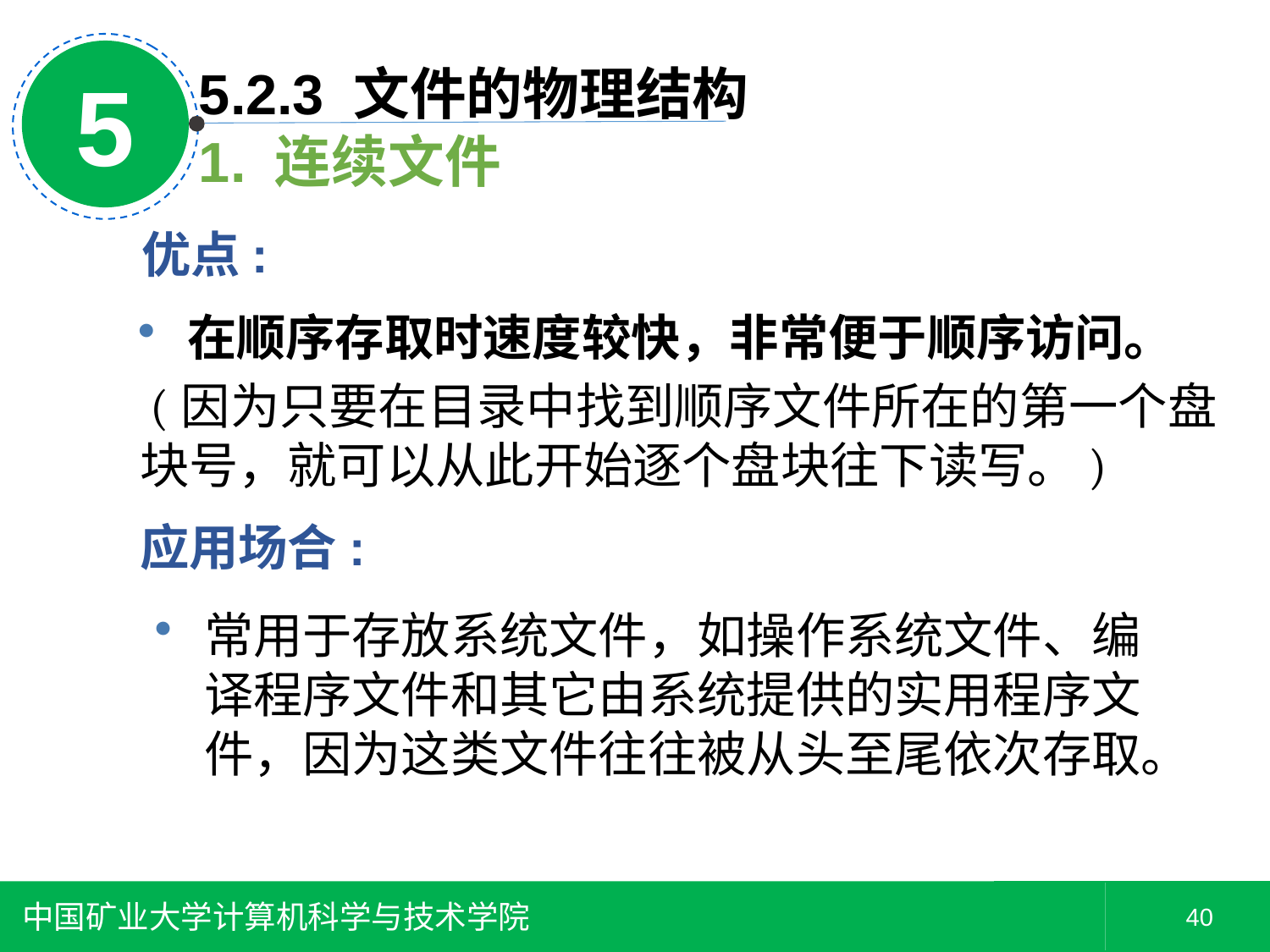

5
5.2.3 文件的物理结构
1. 连续文件

优点:
在顺序存取时速度较快，非常便于顺序访问。
 (因为只要在目录中找到顺序文件所在的第一个盘块号，就可以从此开始逐个盘块往下读写。)
应用场合:
常用于存放系统文件，如操作系统文件、编译程序文件和其它由系统提供的实用程序文件，因为这类文件往往被从头至尾依次存取。